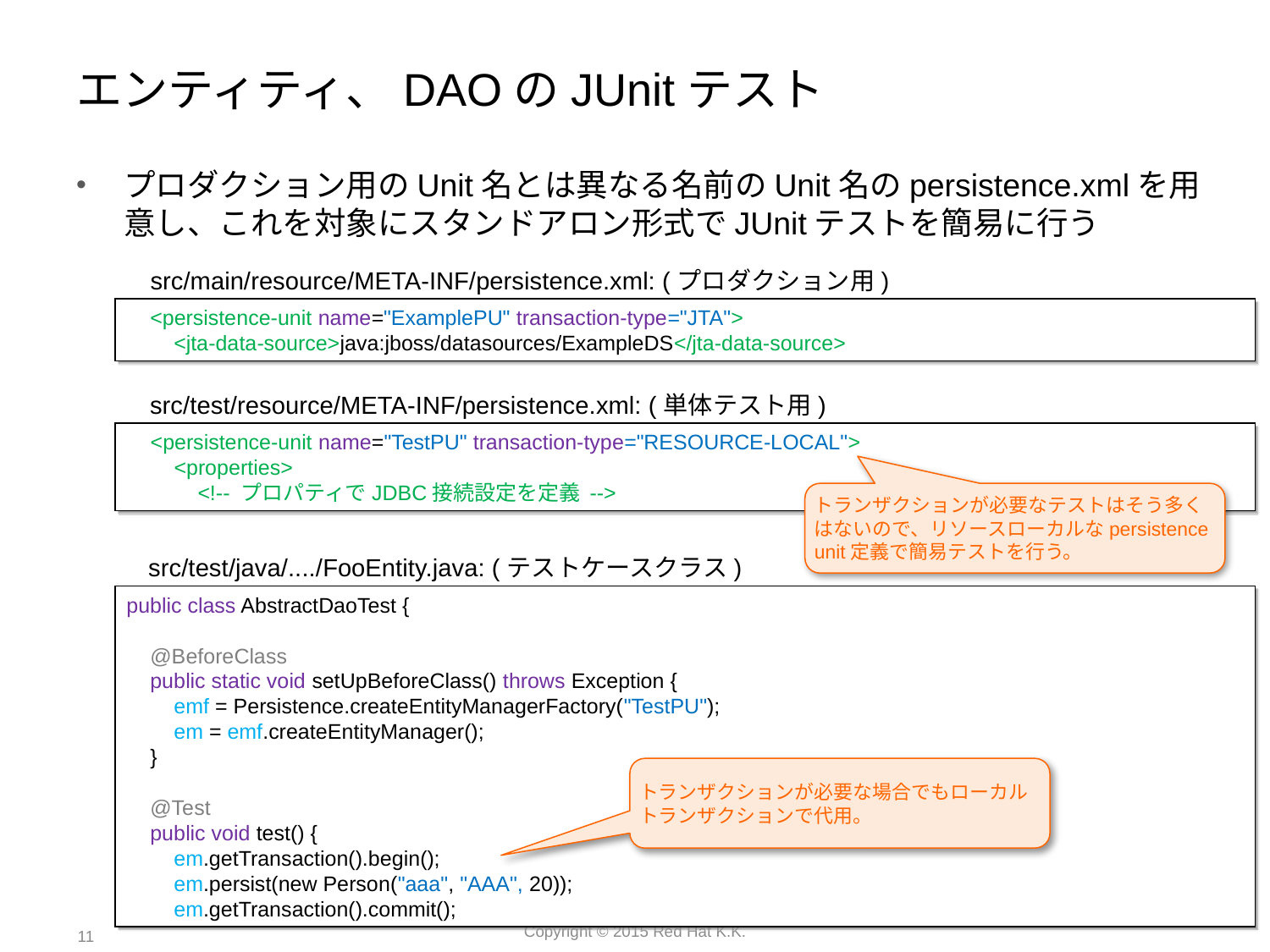

# エンティティ、DAOのJUnitテスト
プロダクション用のUnit名とは異なる名前のUnit名のpersistence.xmlを用意し、これを対象にスタンドアロン形式でJUnitテストを簡易に行う

src/main/resource/META-INF/persistence.xml: (プロダクション用)
    <persistence-unit name="ExamplePU" transaction-type="JTA">
        <jta-data-source>java:jboss/datasources/ExampleDS</jta-data-source>
src/test/resource/META-INF/persistence.xml: (単体テスト用)
    <persistence-unit name="TestPU" transaction-type="RESOURCE-LOCAL">
        <properties>
            <!-- プロパティでJDBC接続設定を定義 -->
トランザクションが必要なテストはそう多くはないので、リソースローカルなpersistence unit定義で簡易テストを行う。
src/test/java/..../FooEntity.java: (テストケースクラス)
public class AbstractDaoTest {

    @BeforeClass
    public static void setUpBeforeClass() throws Exception {
        emf = Persistence.createEntityManagerFactory("TestPU");
        em = emf.createEntityManager();
    }

    @Test
    public void test() {
        em.getTransaction().begin();
        em.persist(new Person("aaa", "AAA", 20));
        em.getTransaction().commit();
トランザクションが必要な場合でもローカルトランザクションで代用。
11
Copyright © 2015 Red Hat K.K.